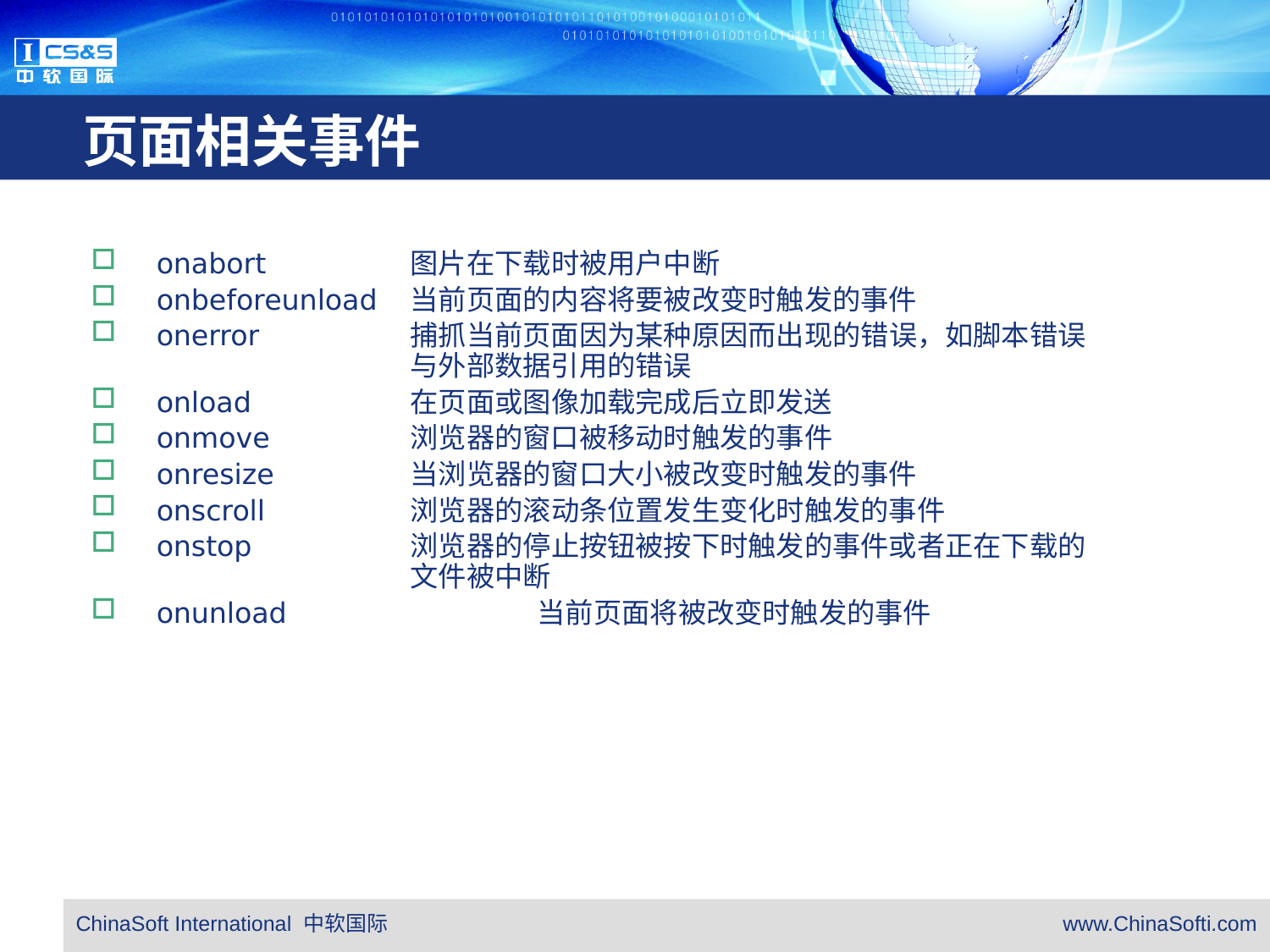

# 页面相关事件

onabort		图片在下载时被用户中断
onbeforeunload	当前页面的内容将要被改变时触发的事件
onerror 		捕抓当前页面因为某种原因而出现的错误，如脚本错误			与外部数据引用的错误
onload 		在页面或图像加载完成后立即发送
onmove 		浏览器的窗口被移动时触发的事件
onresize		当浏览器的窗口大小被改变时触发的事件
onscroll 		浏览器的滚动条位置发生变化时触发的事件
onstop		浏览器的停止按钮被按下时触发的事件或者正在下载的			文件被中断
onunload		当前页面将被改变时触发的事件